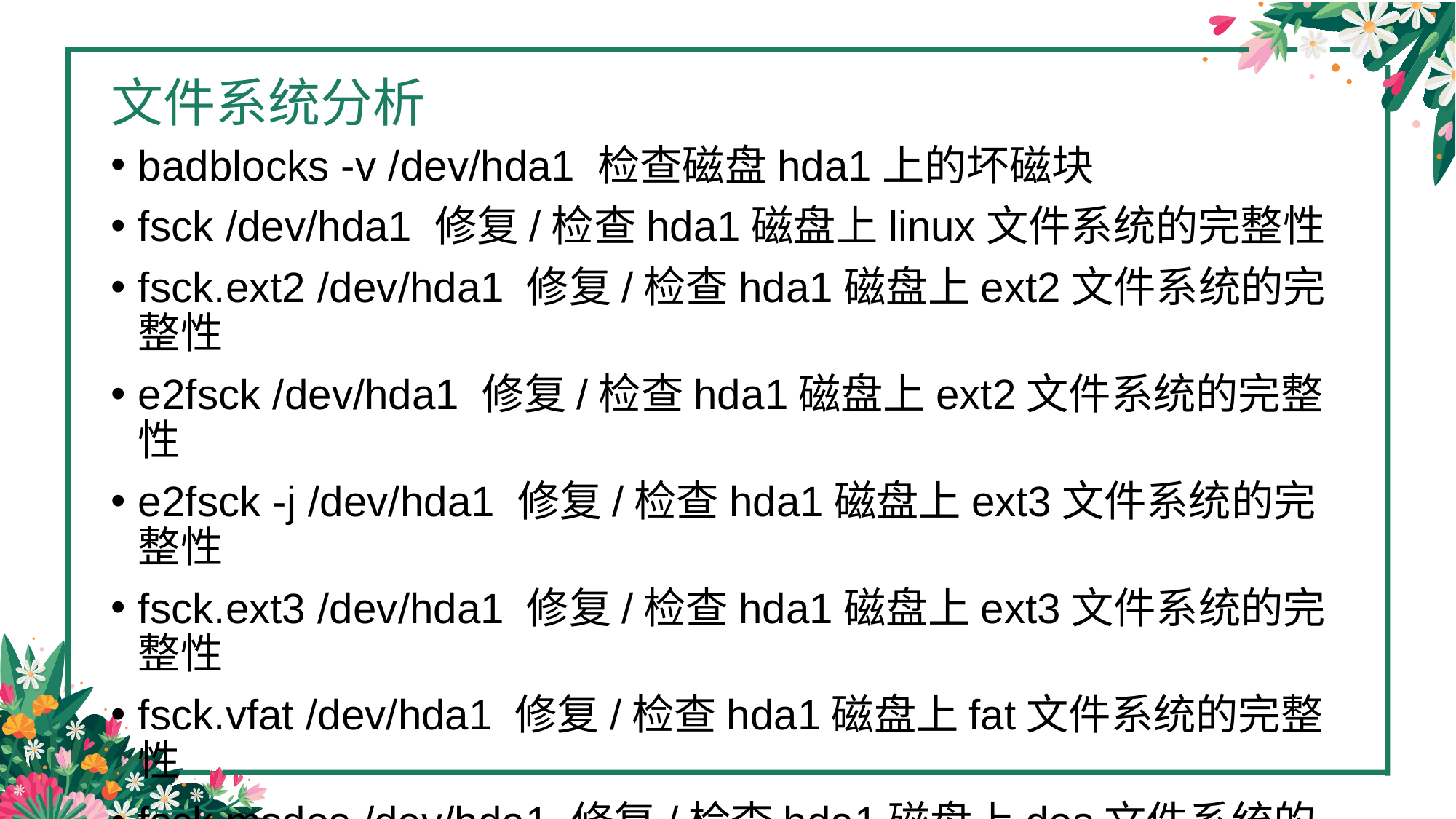

# 文件系统分析
badblocks -v /dev/hda1 检查磁盘hda1上的坏磁块
fsck /dev/hda1 修复/检查hda1磁盘上linux文件系统的完整性
fsck.ext2 /dev/hda1 修复/检查hda1磁盘上ext2文件系统的完整性
e2fsck /dev/hda1 修复/检查hda1磁盘上ext2文件系统的完整性
e2fsck -j /dev/hda1 修复/检查hda1磁盘上ext3文件系统的完整性
fsck.ext3 /dev/hda1 修复/检查hda1磁盘上ext3文件系统的完整性
fsck.vfat /dev/hda1 修复/检查hda1磁盘上fat文件系统的完整性
fsck.msdos /dev/hda1 修复/检查hda1磁盘上dos文件系统的完整性
dosfsck /dev/hda1 修复/检查hda1磁盘上dos文件系统的完整性